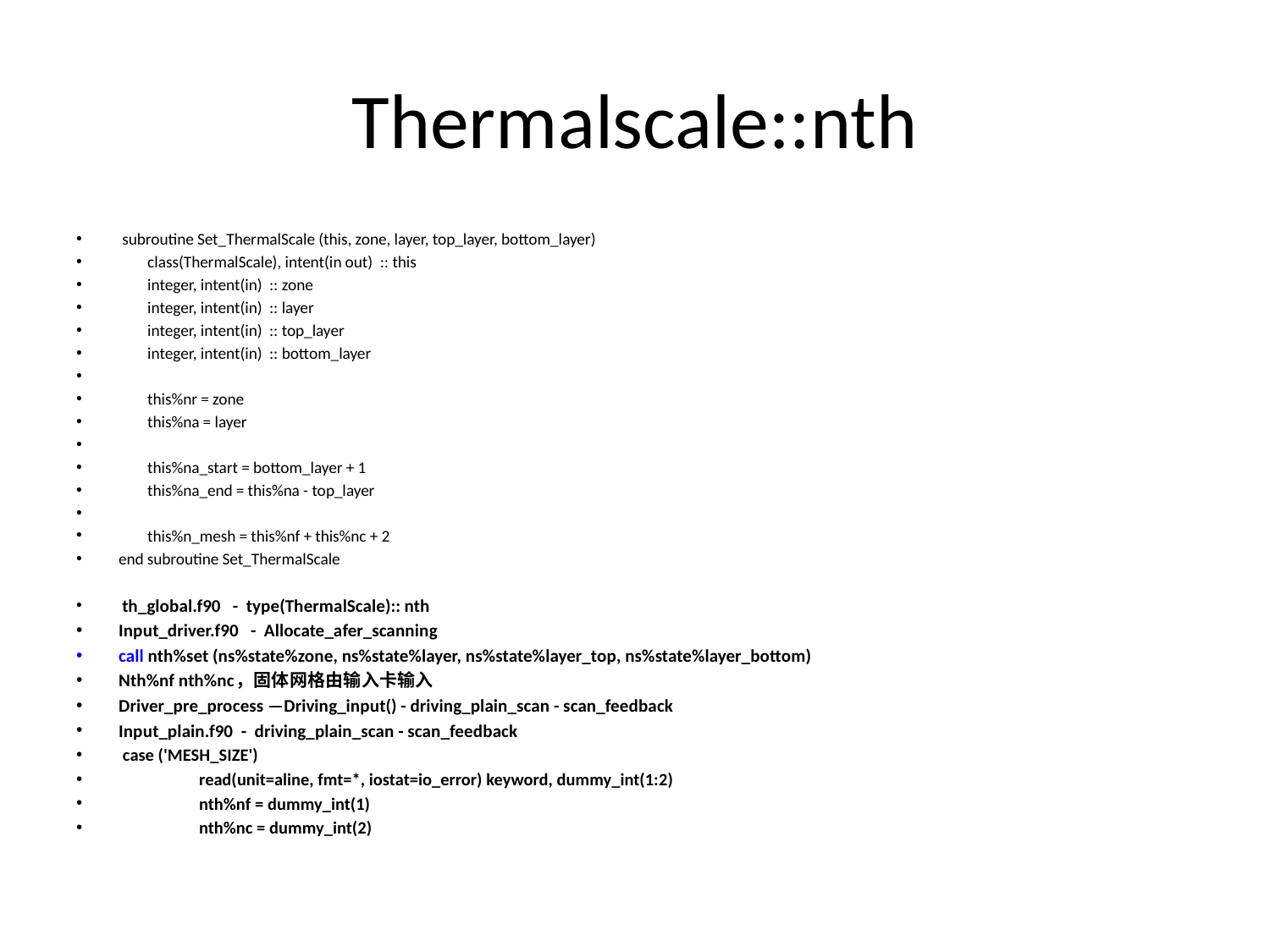

# Thermalscale::nth
 subroutine Set_ThermalScale (this, zone, layer, top_layer, bottom_layer)
        class(ThermalScale), intent(in out)  :: this
        integer, intent(in)  :: zone
        integer, intent(in)  :: layer
        integer, intent(in)  :: top_layer
        integer, intent(in)  :: bottom_layer

        this%nr = zone
        this%na = layer

        this%na_start = bottom_layer + 1
        this%na_end = this%na - top_layer

        this%n_mesh = this%nf + this%nc + 2
end subroutine Set_ThermalScale

 th_global.f90   -  type(ThermalScale):: nth
Input_driver.f90   -  Allocate_afer_scanning
call nth%set (ns%state%zone, ns%state%layer, ns%state%layer_top, ns%state%layer_bottom)
Nth%nf nth%nc，固体网格由输入卡输入
Driver_pre_process —Driving_input() - driving_plain_scan - scan_feedback
Input_plain.f90  -  driving_plain_scan - scan_feedback
 case ('MESH_SIZE')
                    read(unit=aline, fmt=*, iostat=io_error) keyword, dummy_int(1:2)
                    nth%nf = dummy_int(1)
                    nth%nc = dummy_int(2)